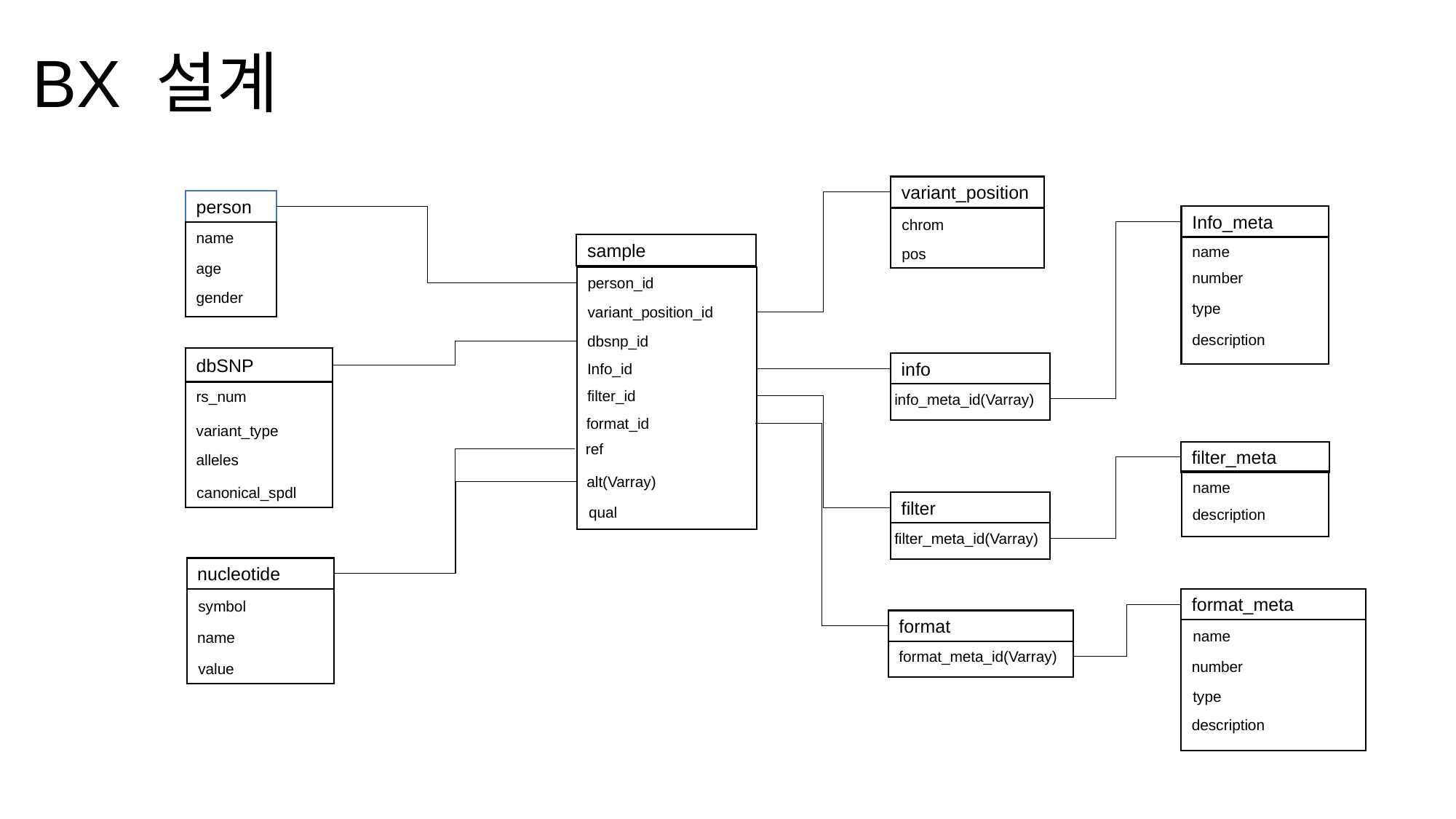

# BX 설계
variant_position
person
Info_meta
name

number

chrom

name
sample
pos
age

person_id
gender
type
variant_position_id
description
dbsnp_id
dbSNP
rs_num

variant_type
alleles
info

info_meta_id(Varray)
Info_id
filter_id
format_id
ref
filter_meta

name
description
alt(Varray)
canonical_spdl
filter

filter_meta_id(Varray)
qual
nucleotide

name
format_meta

name
number
type
symbol
format

format_meta_id(Varray)
value
description